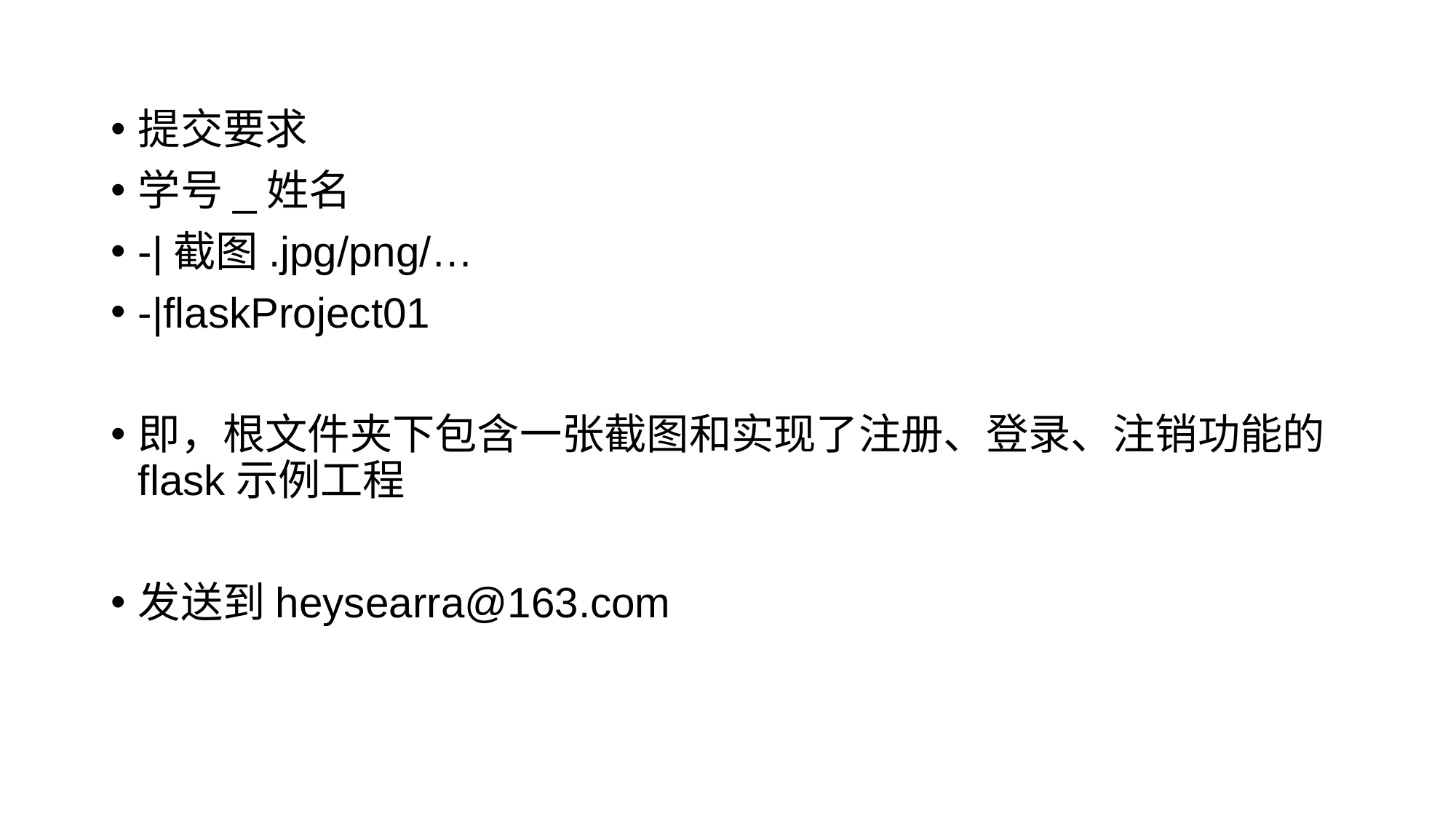

提交要求
学号_姓名
-|截图.jpg/png/…
-|flaskProject01

即，根文件夹下包含一张截图和实现了注册、登录、注销功能的flask示例工程

发送到heysearra@163.com